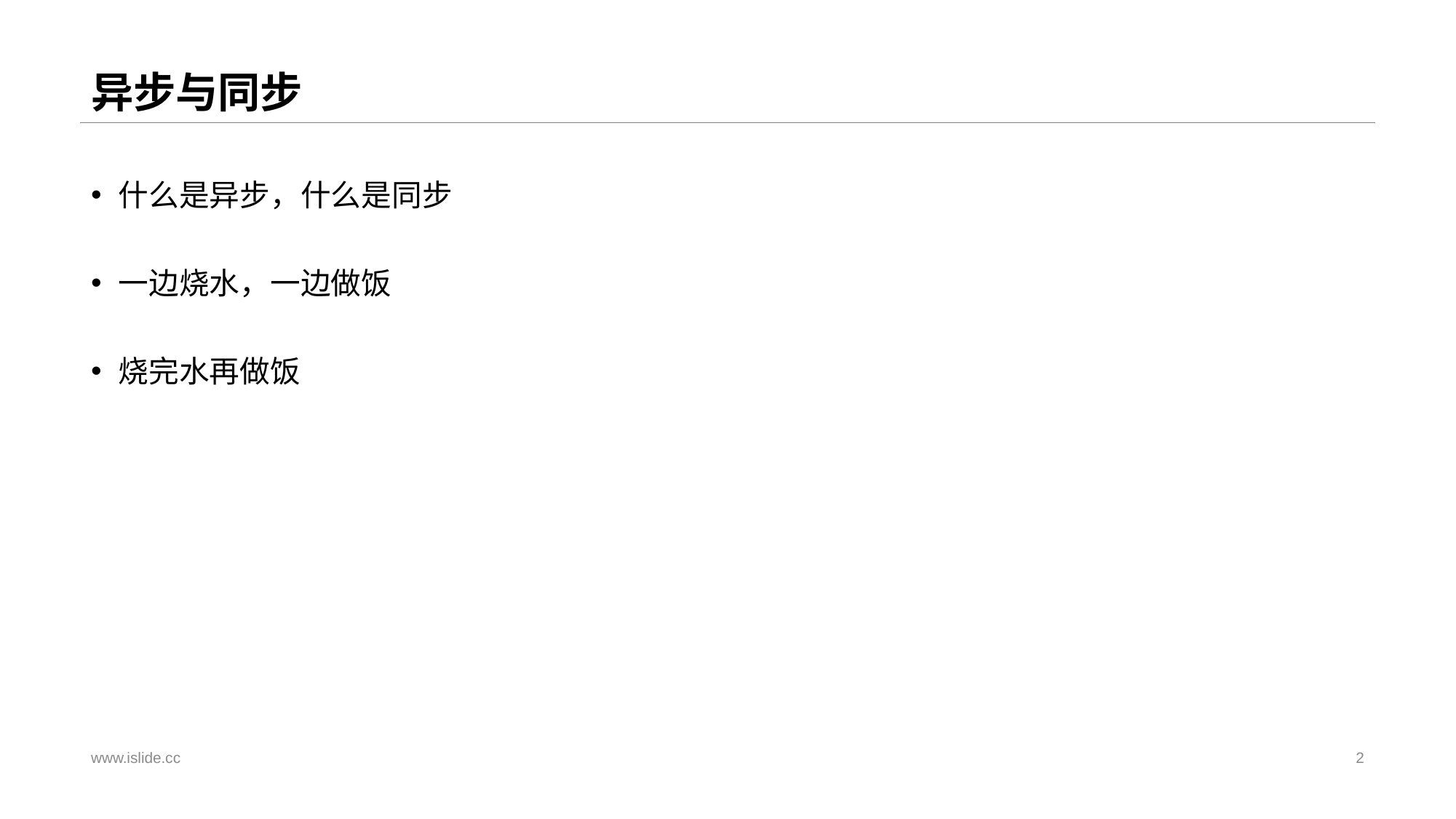

# 异步与同步
什么是异步，什么是同步
一边烧水，一边做饭
烧完水再做饭
www.islide.cc
2